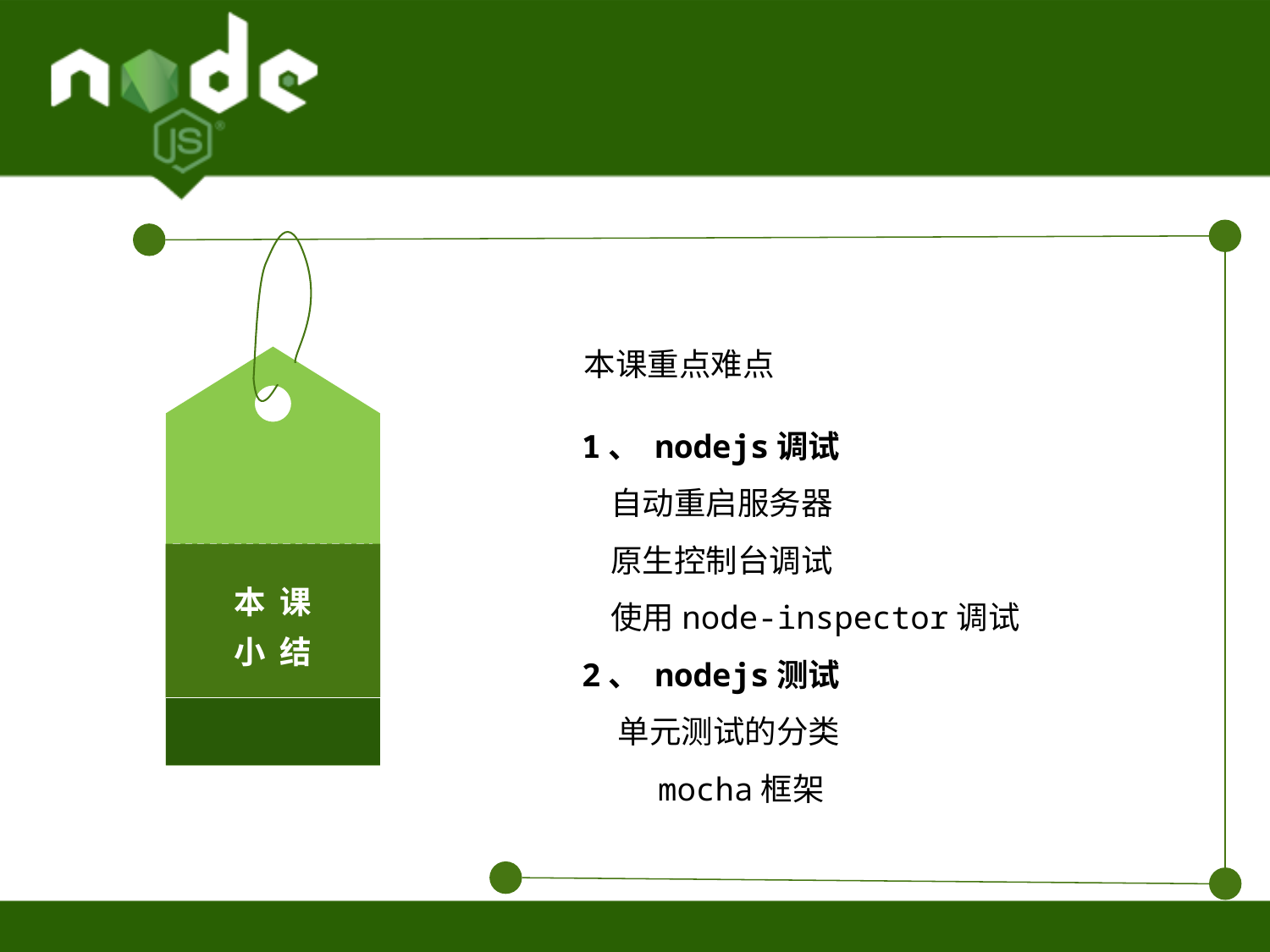

本  课
小  结

本课重点难点
1、 nodejs调试
   自动重启服务器
   原生控制台调试
   使用node-inspector调试
2、 nodejs测试
    单元测试的分类
    mocha框架